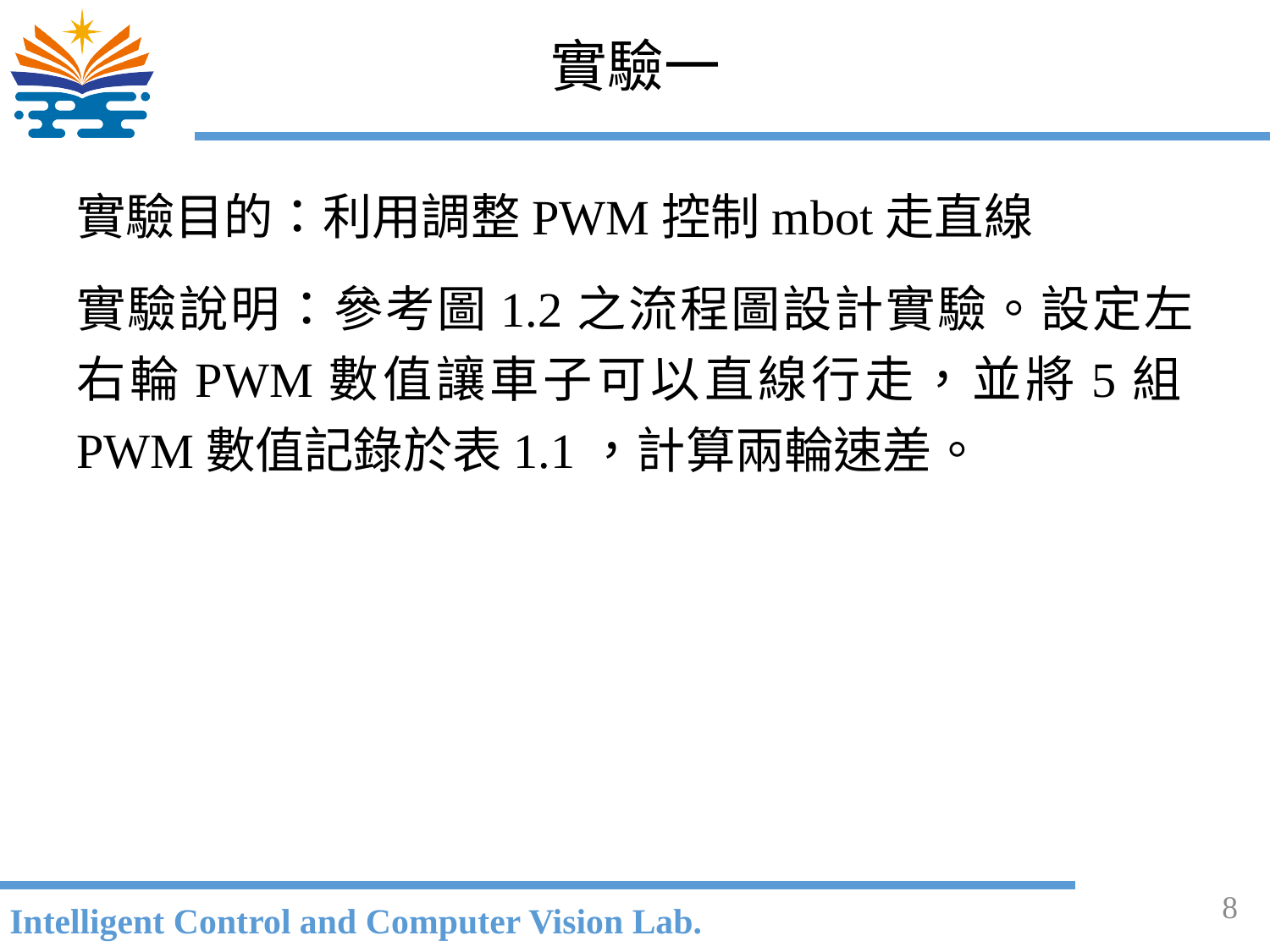

# 實驗一
實驗目的：利用調整PWM控制mbot走直線
實驗說明：參考圖1.2之流程圖設計實驗。設定左右輪PWM數值讓車子可以直線行走，並將5組PWM數值記錄於表1.1，計算兩輪速差。

8